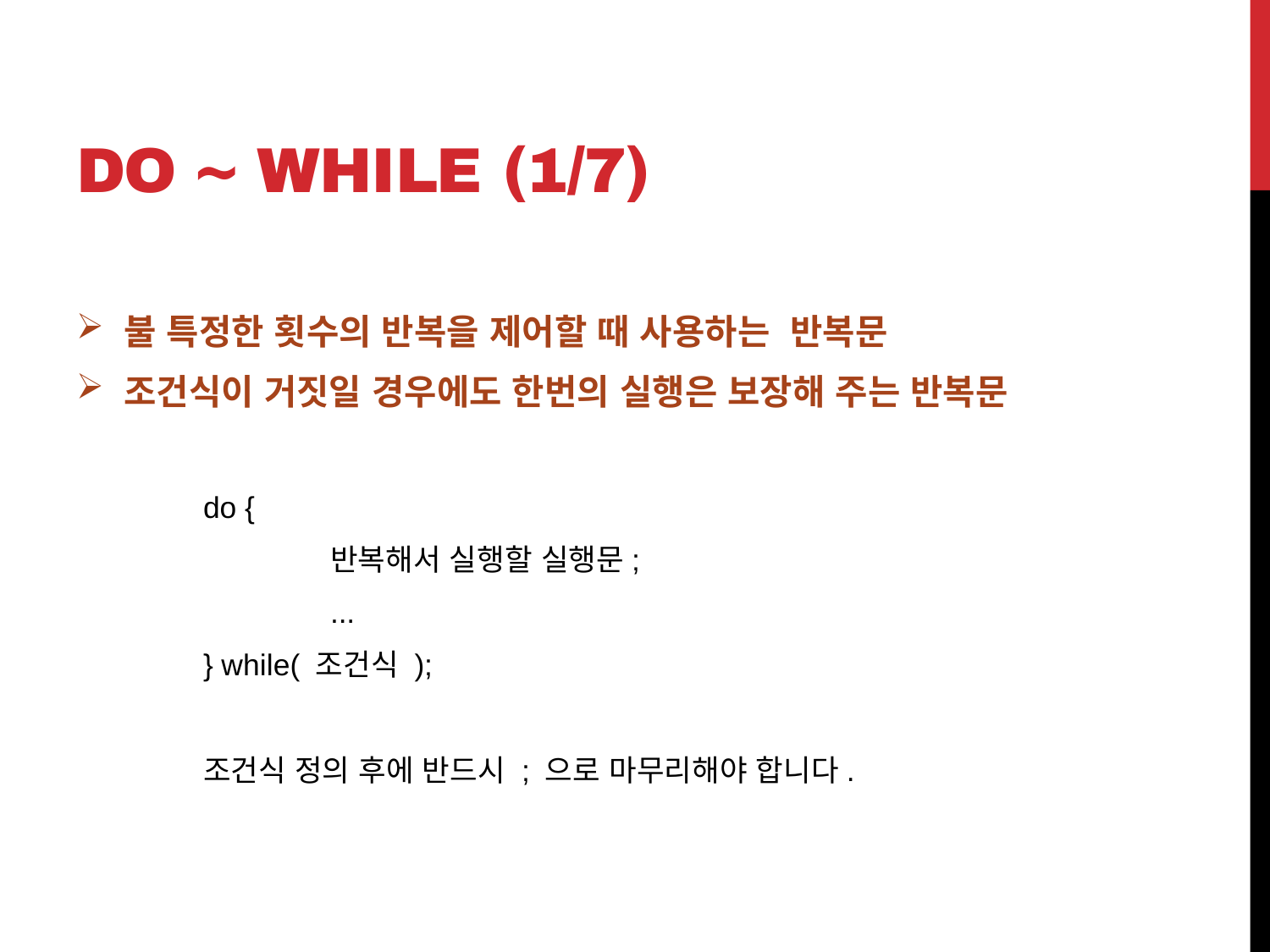

# Do ~ while (1/7)

불 특정한 횟수의 반복을 제어할 때 사용하는  반복문
조건식이 거짓일 경우에도 한번의 실행은 보장해 주는 반복문

	do {
		반복해서 실행할 실행문;
		...
	} while( 조건식 );

	조건식 정의 후에 반드시 ; 으로 마무리해야 합니다.